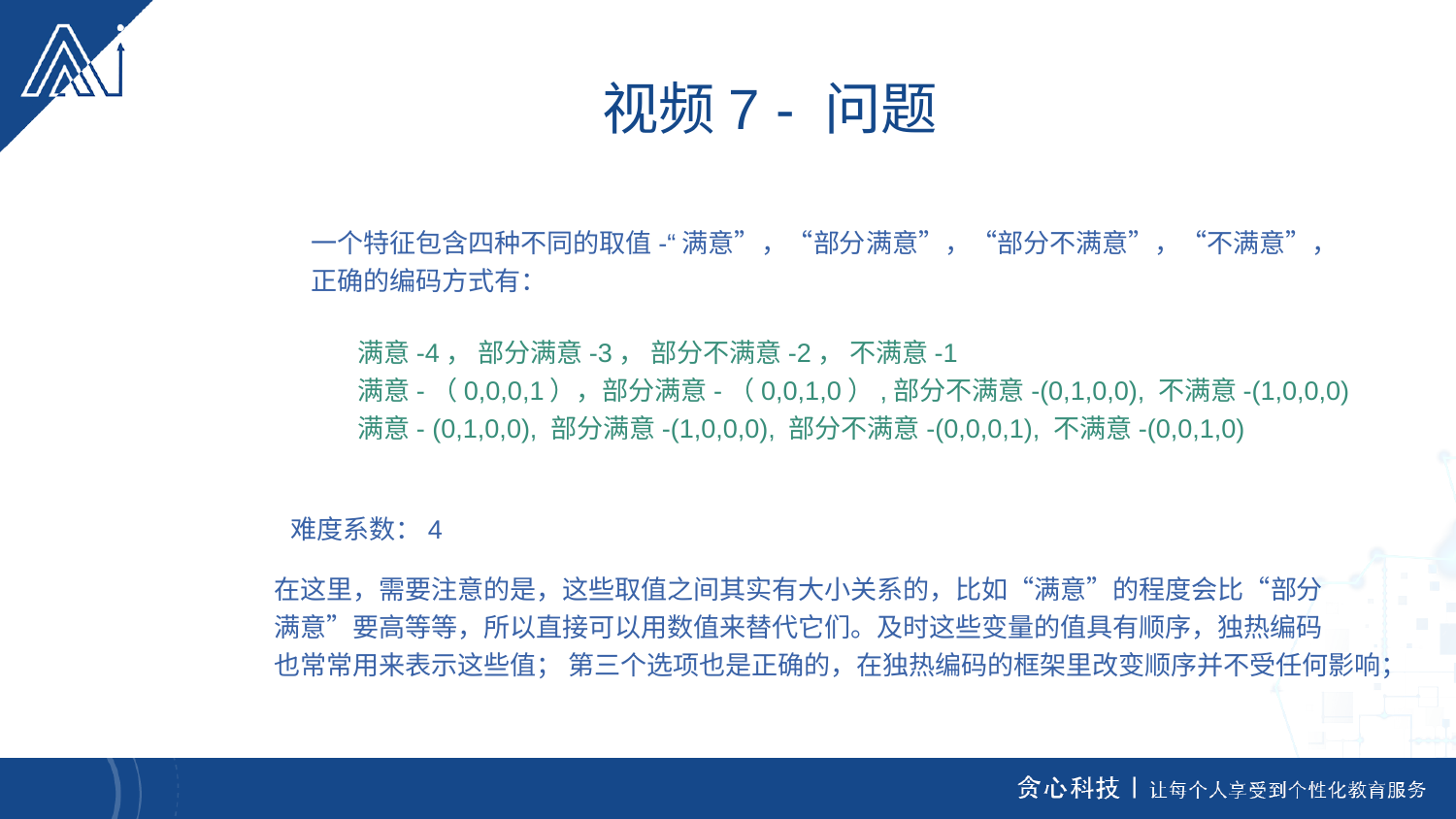

视频7 - 问题
一个特征包含四种不同的取值-“满意”，“部分满意”，“部分不满意”，“不满意”，
正确的编码方式有：

满意-4， 部分满意-3， 部分不满意-2， 不满意-1
满意-（0,0,0,1），部分满意-（0,0,1,0）,部分不满意-(0,1,0,0), 不满意-(1,0,0,0)
满意- (0,1,0,0), 部分满意-(1,0,0,0), 部分不满意-(0,0,0,1), 不满意-(0,0,1,0)
难度系数：4
在这里，需要注意的是，这些取值之间其实有大小关系的，比如“满意”的程度会比“部分
满意”要高等等，所以直接可以用数值来替代它们。及时这些变量的值具有顺序，独热编码
也常常用来表示这些值； 第三个选项也是正确的，在独热编码的框架里改变顺序并不受任何影响；